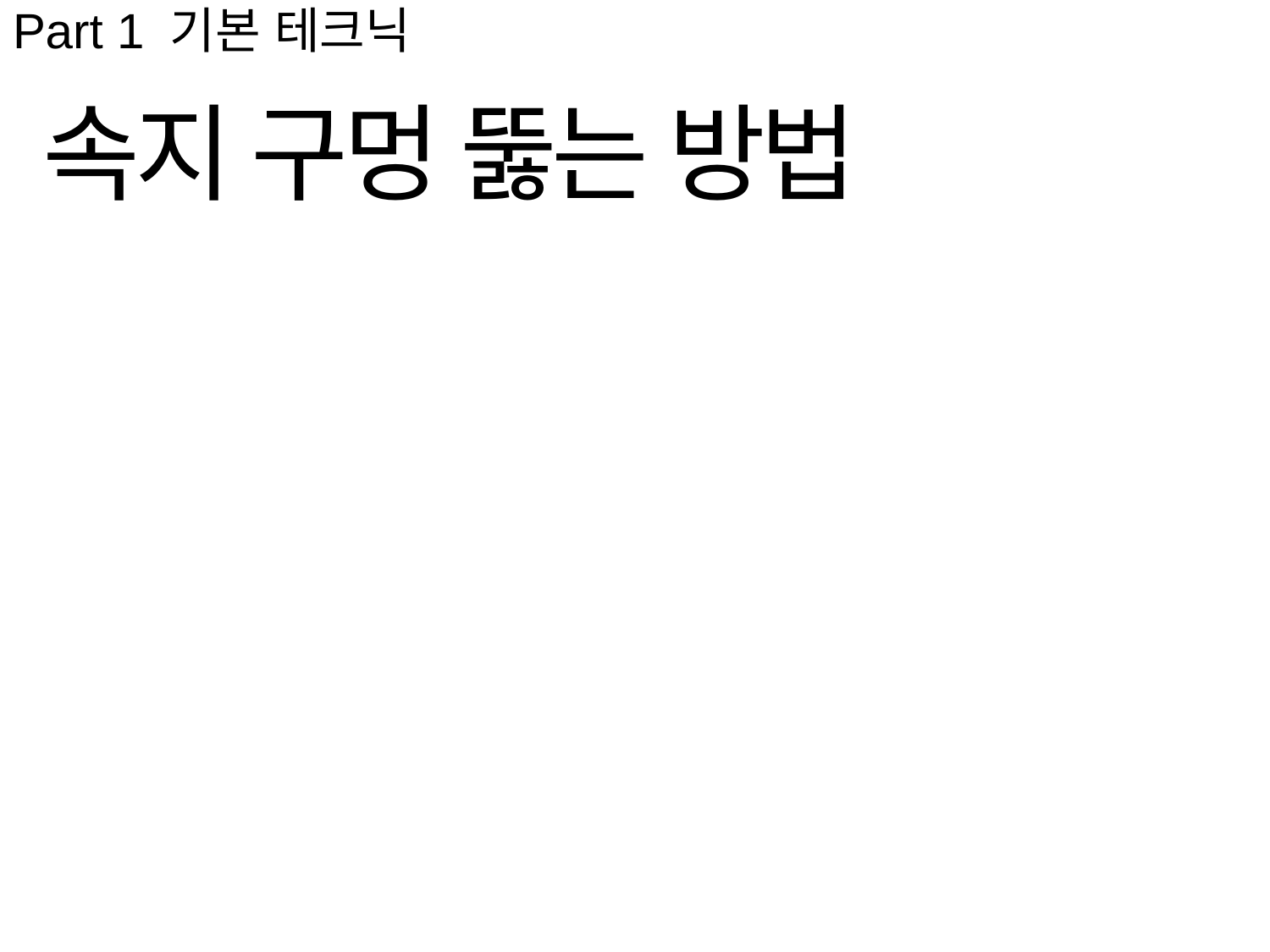

Part 1 기본 테크닉
# 속지 구멍 뚫는 방법